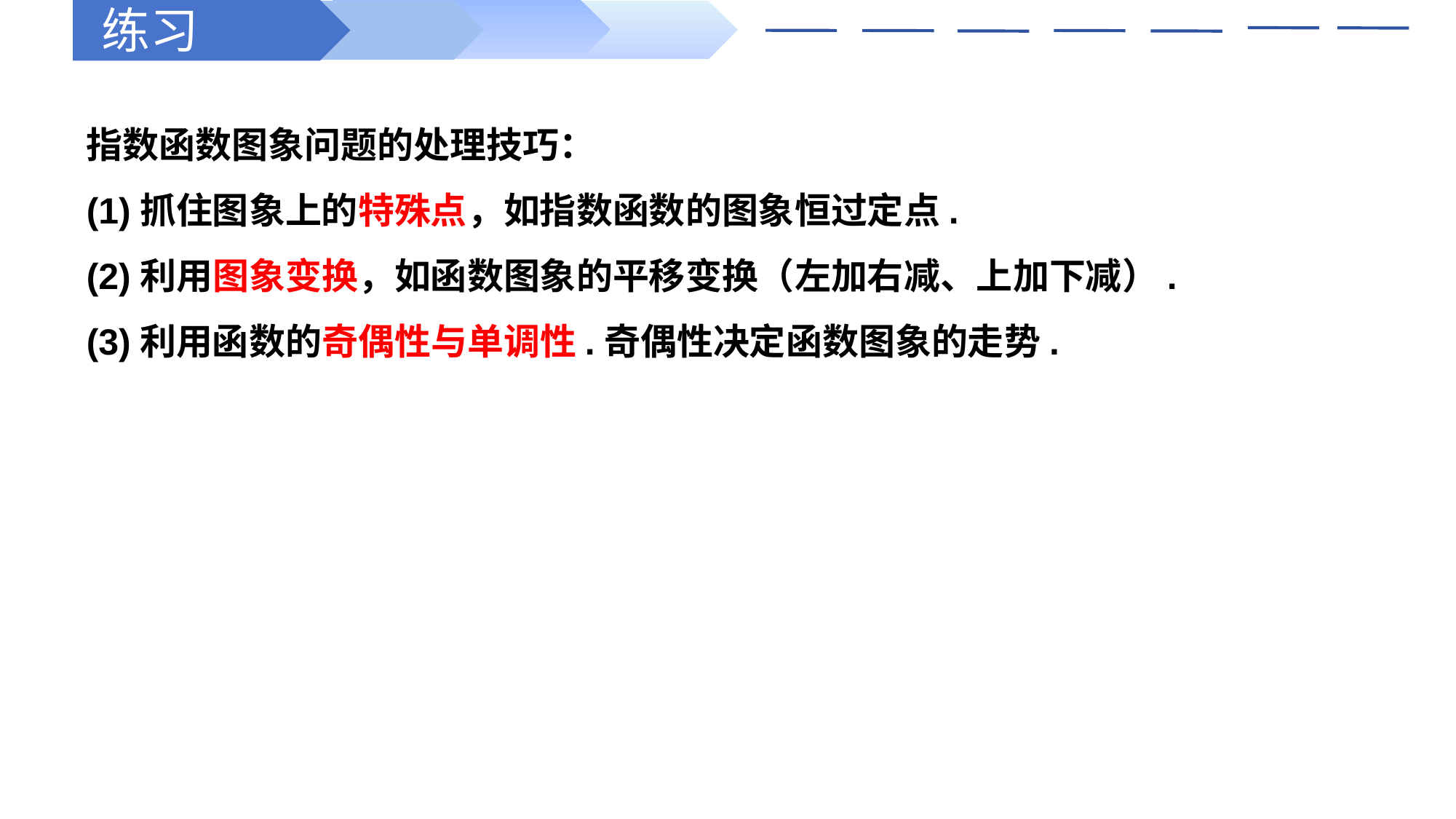

练习

指数函数图象问题的处理技巧：
(1)抓住图象上的特殊点，如指数函数的图象恒过定点.
(2)利用图象变换，如函数图象的平移变换（左加右减、上加下减）.
(3)利用函数的奇偶性与单调性.奇偶性决定函数图象的走势.